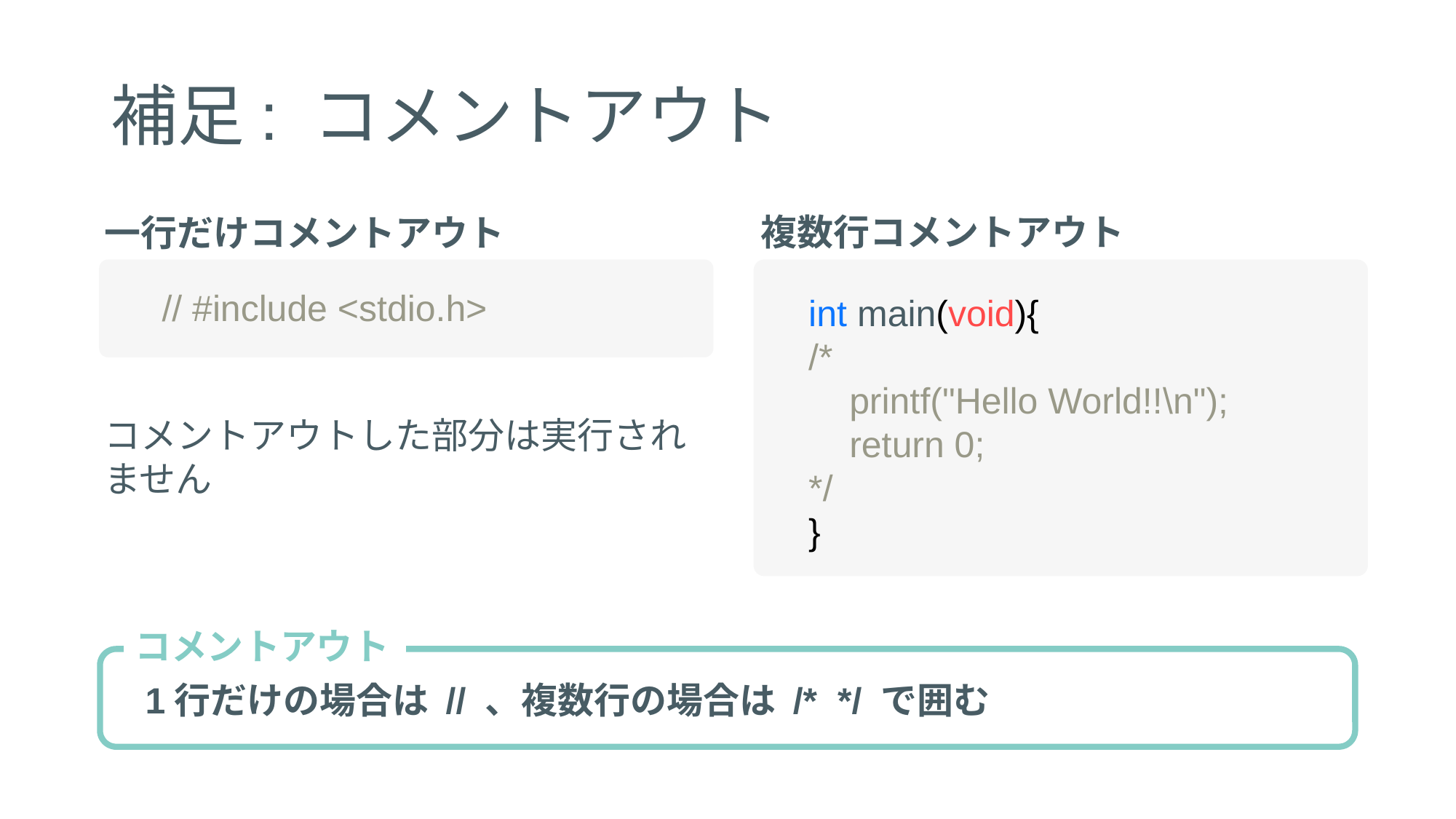

# 補足: コメントアウト
複数行コメントアウト
一行だけコメントアウト

// #include <stdio.h>
int main(void){
/*
    printf("Hello World!!\n");
    return 0;
*/
}
コメントアウトした部分は実行されません
コメントアウト

1行だけの場合は // 、複数行の場合は /*  */ で囲む